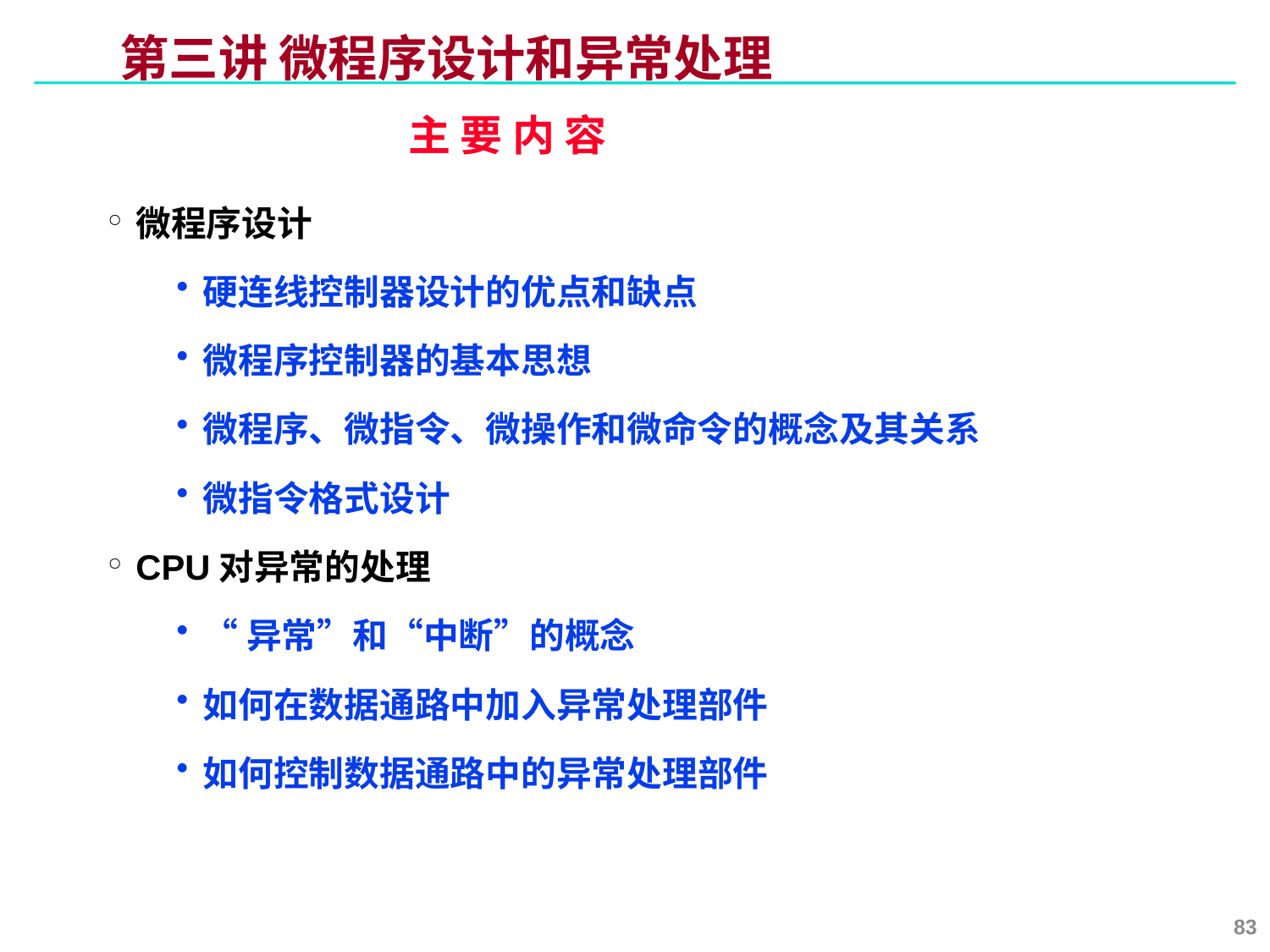

# 第三讲 微程序设计和异常处理
主 要 内 容
微程序设计
硬连线控制器设计的优点和缺点
微程序控制器的基本思想
微程序、微指令、微操作和微命令的概念及其关系
微指令格式设计
CPU对异常的处理
“异常”和“中断”的概念
如何在数据通路中加入异常处理部件
如何控制数据通路中的异常处理部件
83